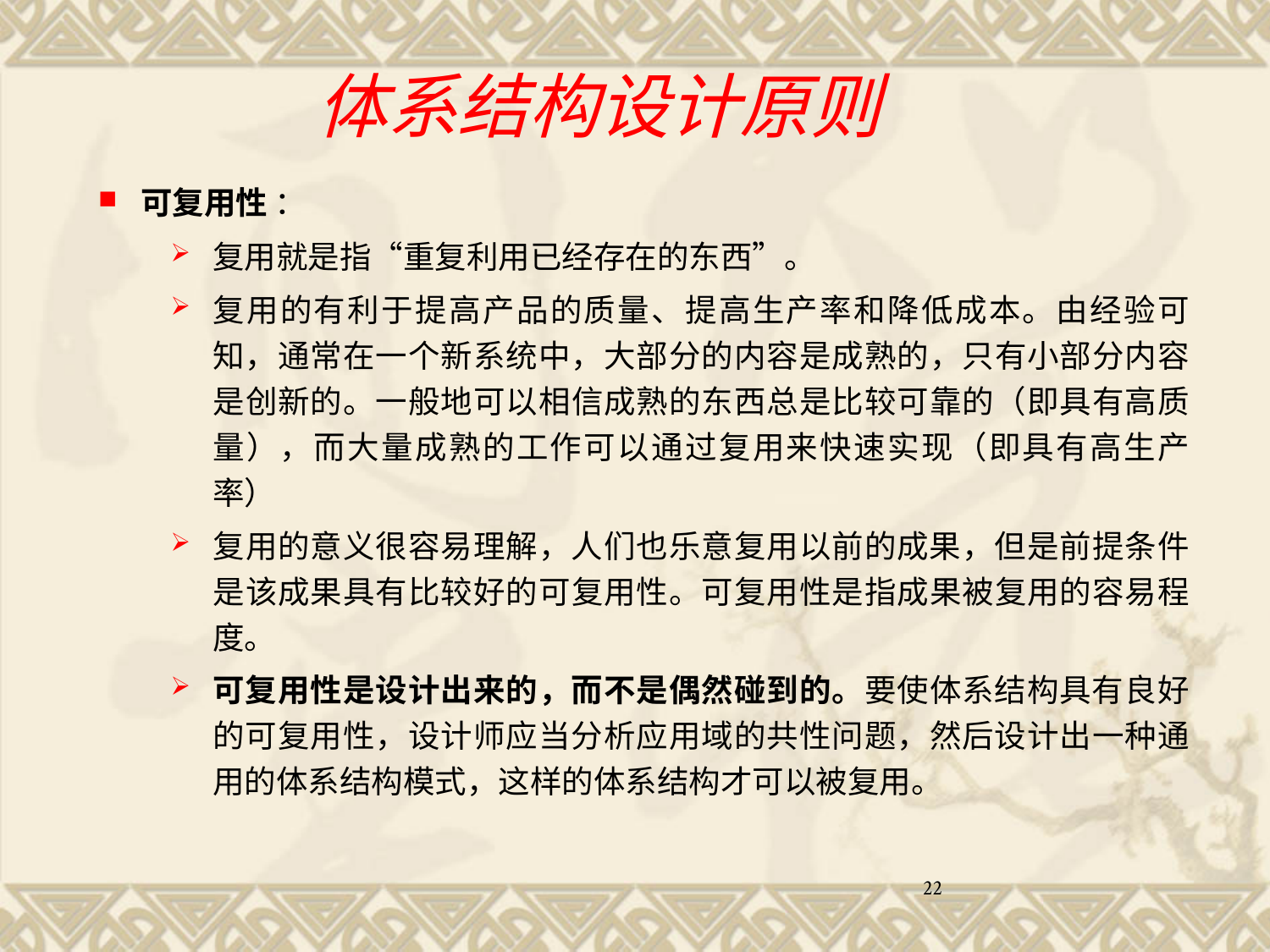

体系结构设计原则
可复用性 ：
复用就是指“重复利用已经存在的东西”。
复用的有利于提高产品的质量、提高生产率和降低成本。由经验可知，通常在一个新系统中，大部分的内容是成熟的，只有小部分内容是创新的。一般地可以相信成熟的东西总是比较可靠的（即具有高质量），而大量成熟的工作可以通过复用来快速实现（即具有高生产率）
复用的意义很容易理解，人们也乐意复用以前的成果，但是前提条件是该成果具有比较好的可复用性。可复用性是指成果被复用的容易程度。
可复用性是设计出来的，而不是偶然碰到的。要使体系结构具有良好的可复用性，设计师应当分析应用域的共性问题，然后设计出一种通用的体系结构模式，这样的体系结构才可以被复用。
22